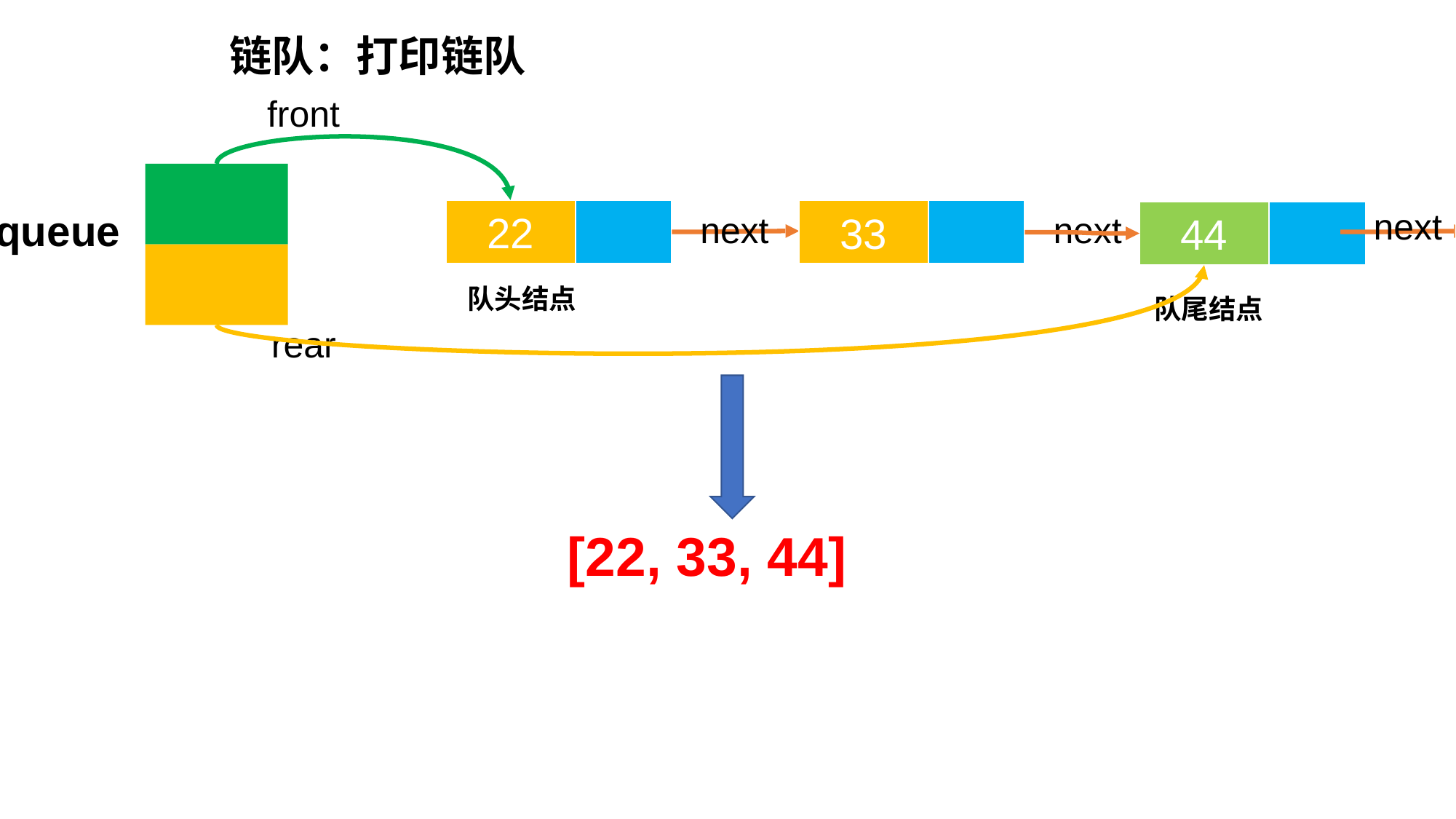

链队：打印链队
front

next
queue
22

next
33

44

next
NULL
队头结点
队尾结点
rear

[22, 33, 44]